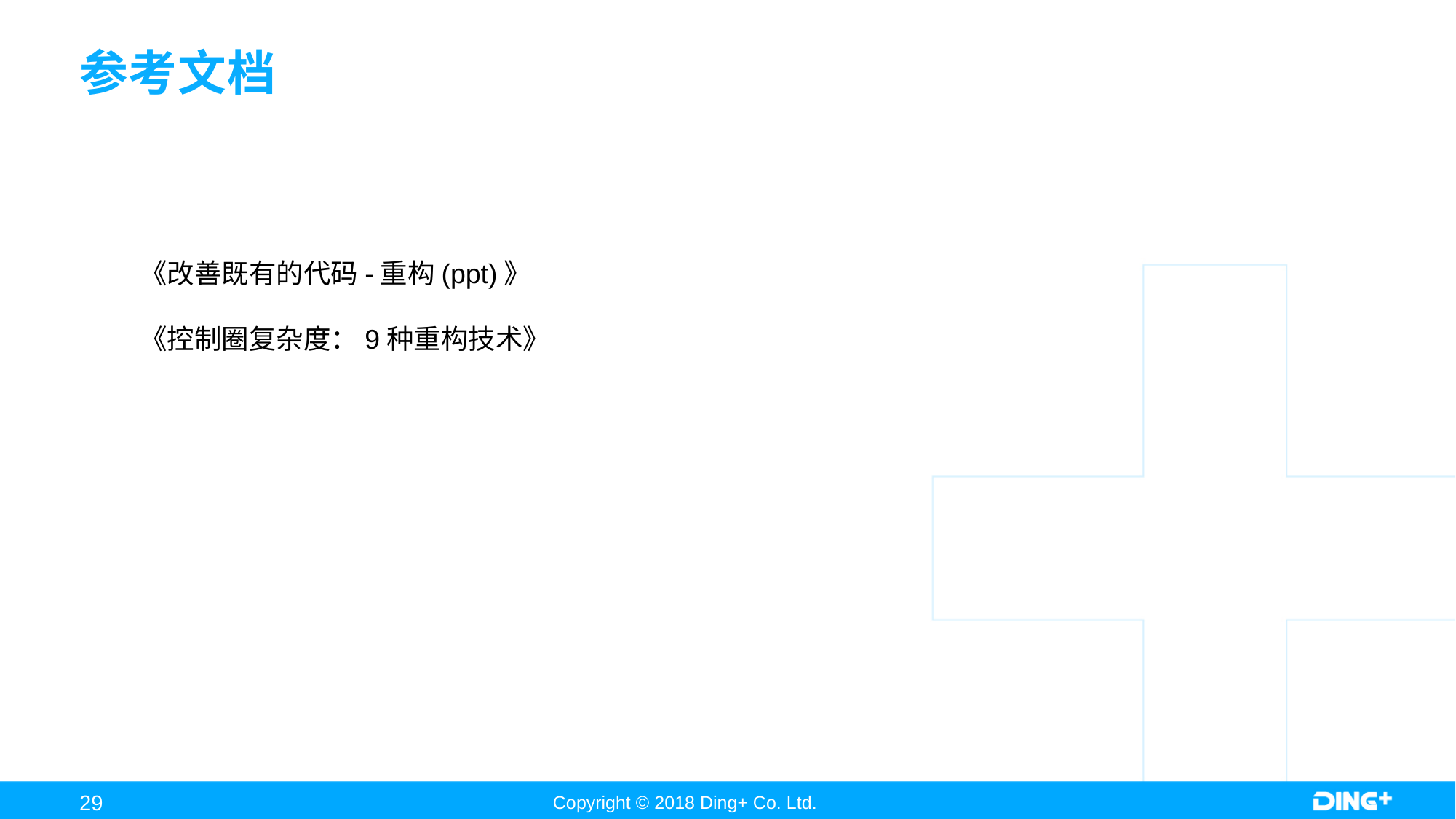

# 参考文档
《改善既有的代码-重构(ppt)》

《控制圈复杂度：9种重构技术》

29
Copyright © 2018 Ding+ Co. Ltd.